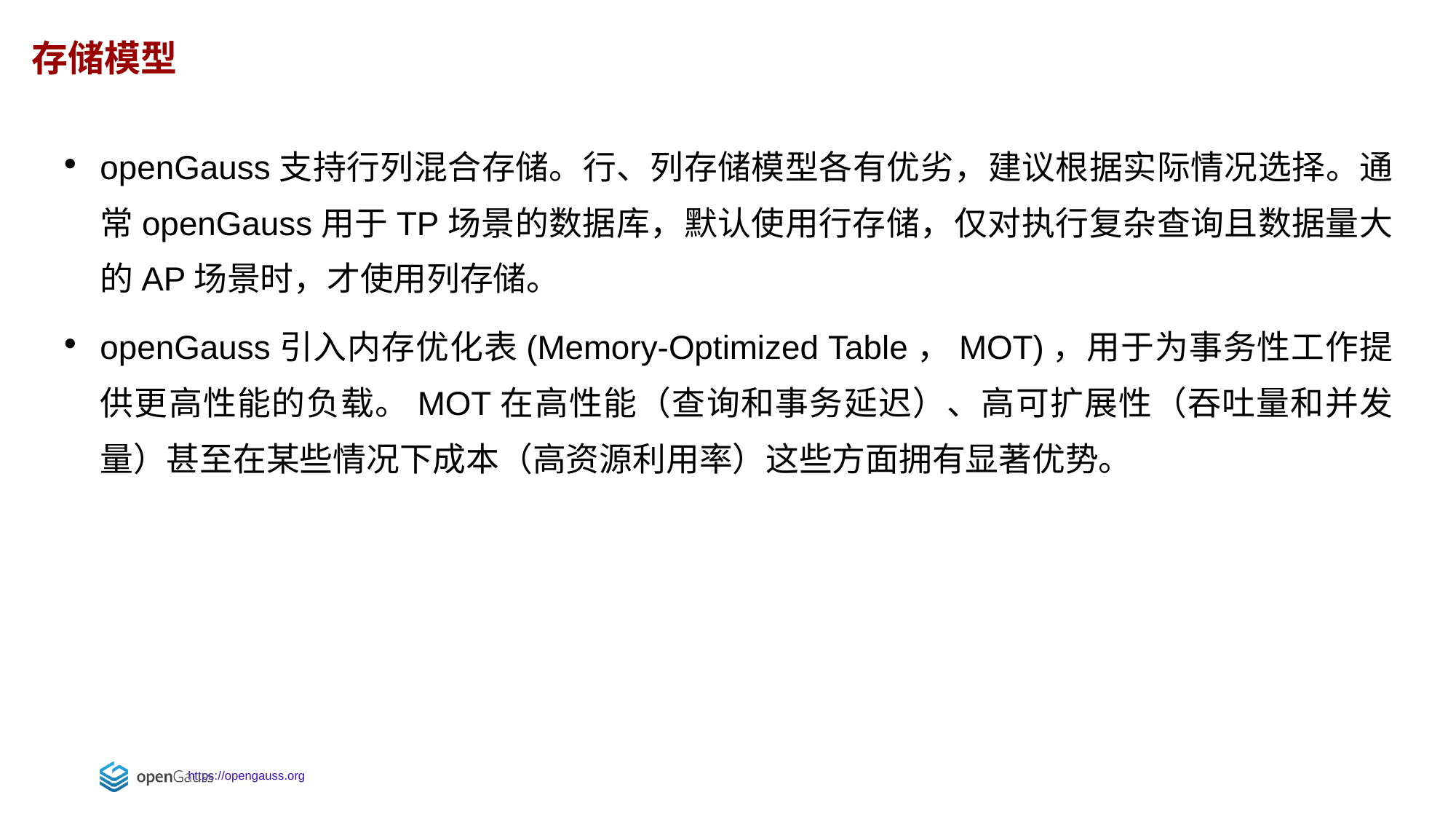

存储模型
openGauss支持行列混合存储。行、列存储模型各有优劣，建议根据实际情况选择。通常openGauss用于TP场景的数据库，默认使用行存储，仅对执行复杂查询且数据量大的AP场景时，才使用列存储。
openGauss引入内存优化表(Memory-Optimized Table，MOT)，用于为事务性工作提供更高性能的负载。MOT在高性能（查询和事务延迟）、高可扩展性（吞吐量和并发量）甚至在某些情况下成本（高资源利用率）这些方面拥有显著优势。